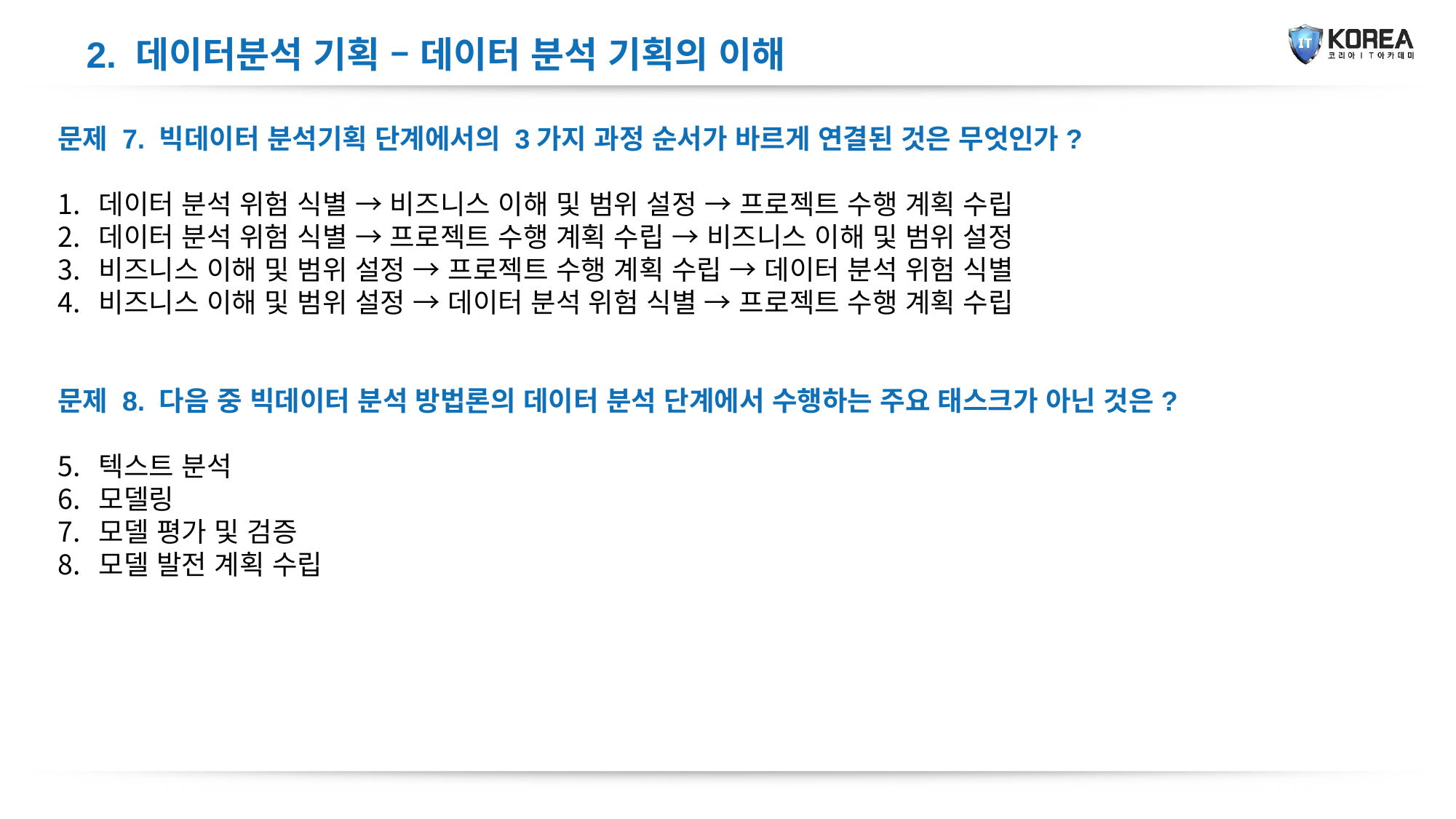

2. 데이터분석 기획 – 데이터 분석 기획의 이해
문제 7. 빅데이터 분석기획 단계에서의 3가지 과정 순서가 바르게 연결된 것은 무엇인가?

데이터 분석 위험 식별 → 비즈니스 이해 및 범위 설정 → 프로젝트 수행 계획 수립
데이터 분석 위험 식별 → 프로젝트 수행 계획 수립 → 비즈니스 이해 및 범위 설정
비즈니스 이해 및 범위 설정 → 프로젝트 수행 계획 수립 → 데이터 분석 위험 식별
비즈니스 이해 및 범위 설정 → 데이터 분석 위험 식별 → 프로젝트 수행 계획 수립

문제 8. 다음 중 빅데이터 분석 방법론의 데이터 분석 단계에서 수행하는 주요 태스크가 아닌 것은?

텍스트 분석
모델링
모델 평가 및 검증
모델 발전 계획 수립